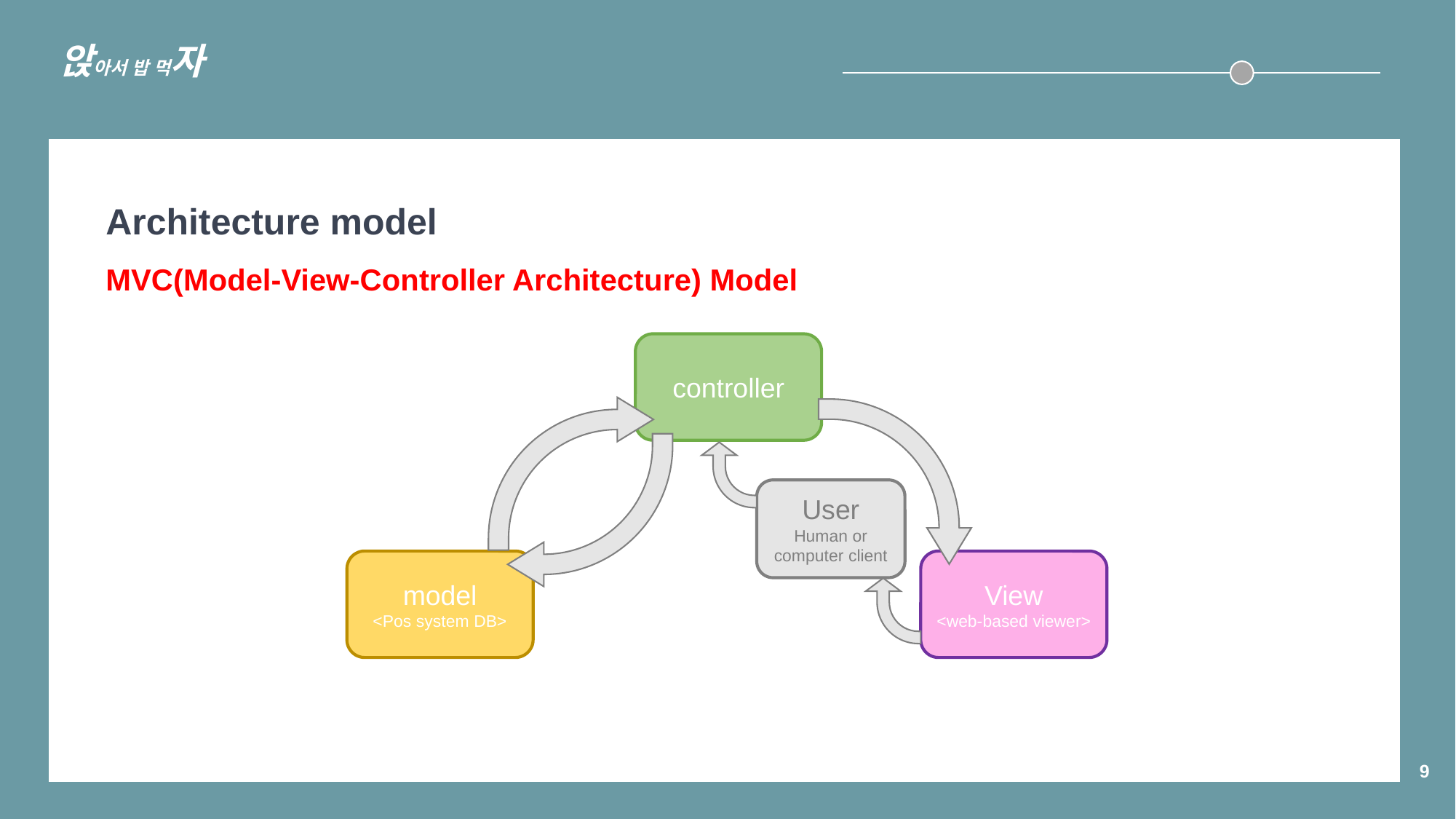

앉아서 밥 먹자

      Architecture model

      MVC(Model-View-Controller Architecture) Model

controller

User
Human or computer client
model
<Pos system DB>
View
<web-based viewer>

9